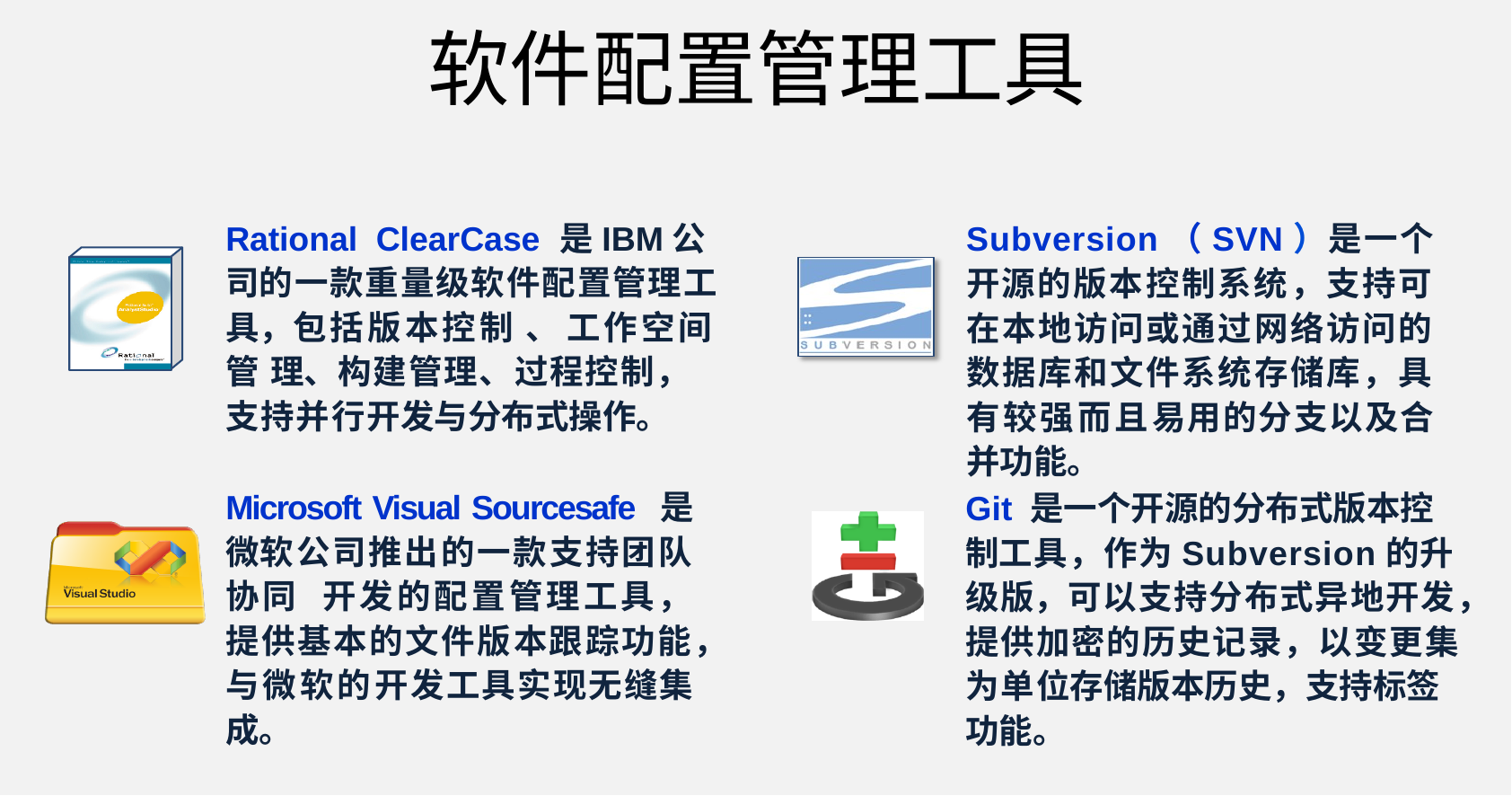

# 软件配置管理工具
Rational	ClearCase	是IBM公司的一款重量级软件配置管理工具，包括版本控制 、 工作空间管 理、构建管理、过程控制，支持并行开发与分布式操作。
Subversion（SVN）是一个开源的版本控制系统，支持可在本地访问或通过网络访问的数据库和文件系统存储库，具有较强而且易用的分支以及合并功能。

Microsoft Visual Sourcesafe 是微软公司推出的一款支持团队协同  开发的配置管理工具，提供基本的文件版本跟踪功能，与微软的开发工具实现无缝集成。
Git 是一个开源的分布式版本控制工具，作为Subversion的升级版，可以支持分布式异地开发，提供加密的历史记录，以变更集为单位存储版本历史，支持标签功能。